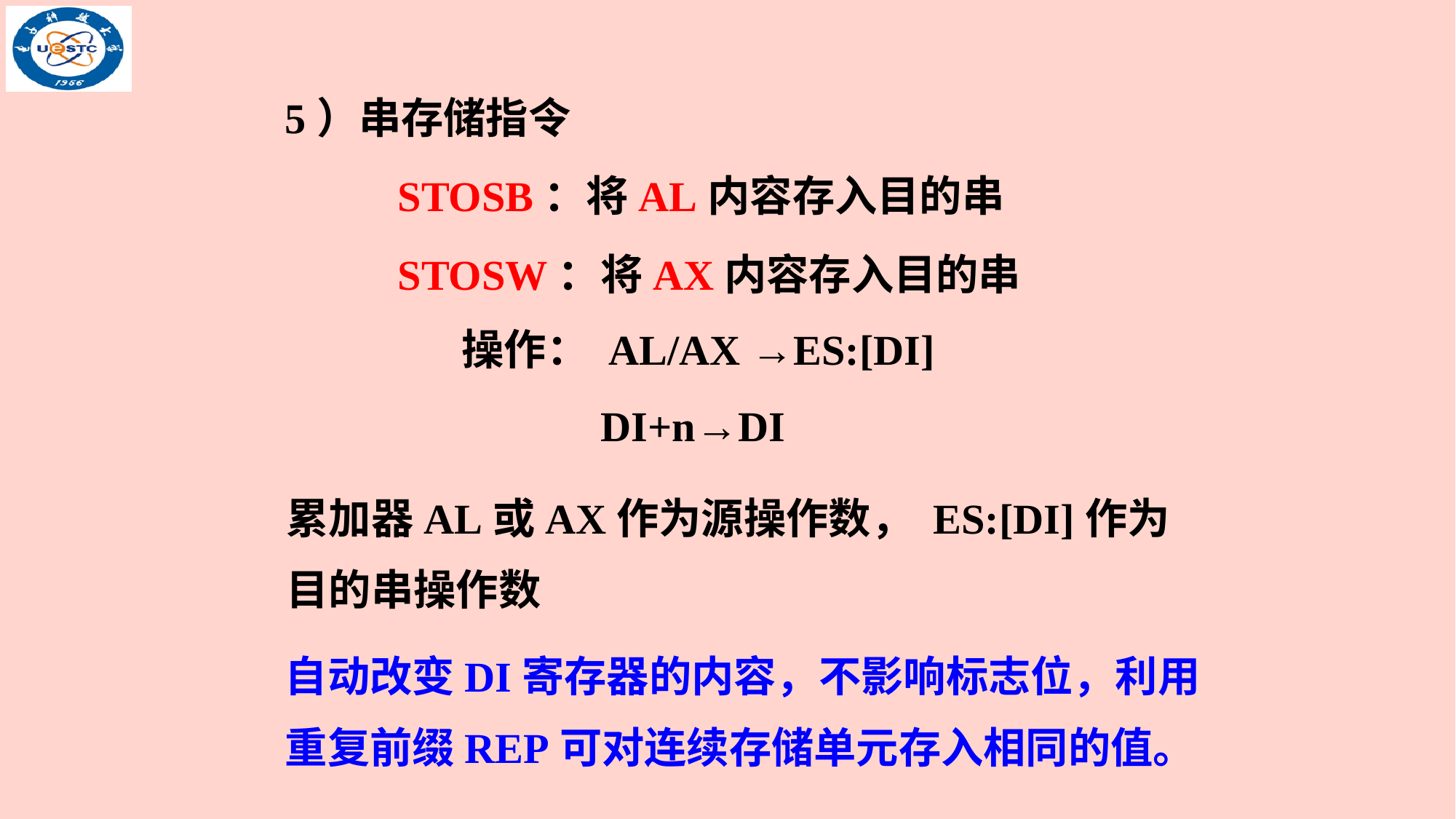

5）串存储指令
STOSB：将AL内容存入目的串
STOSW：将AX内容存入目的串
操作： AL/AX →ES:[DI]
DI+n→DI
累加器AL或AX作为源操作数， ES:[DI]作为目的串操作数
自动改变DI寄存器的内容，不影响标志位，利用重复前缀REP可对连续存储单元存入相同的值。